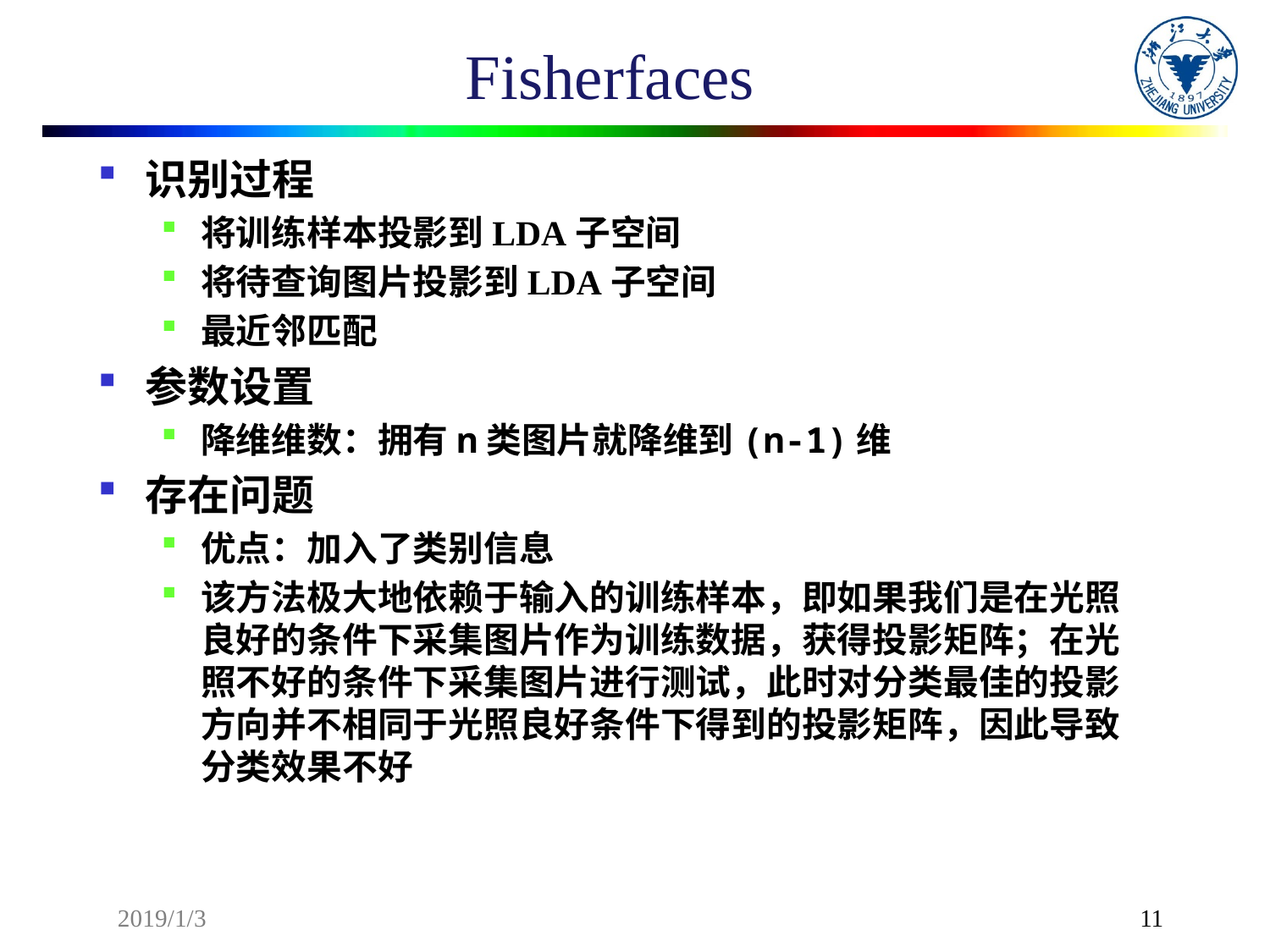

# Fisherfaces
识别过程
将训练样本投影到LDA子空间
将待查询图片投影到LDA子空间
最近邻匹配
参数设置
降维维数：拥有n类图片就降维到(n-1)维
存在问题
优点：加入了类别信息
该方法极大地依赖于输入的训练样本，即如果我们是在光照良好的条件下采集图片作为训练数据，获得投影矩阵；在光照不好的条件下采集图片进行测试，此时对分类最佳的投影方向并不相同于光照良好条件下得到的投影矩阵，因此导致分类效果不好
2019/1/3
11